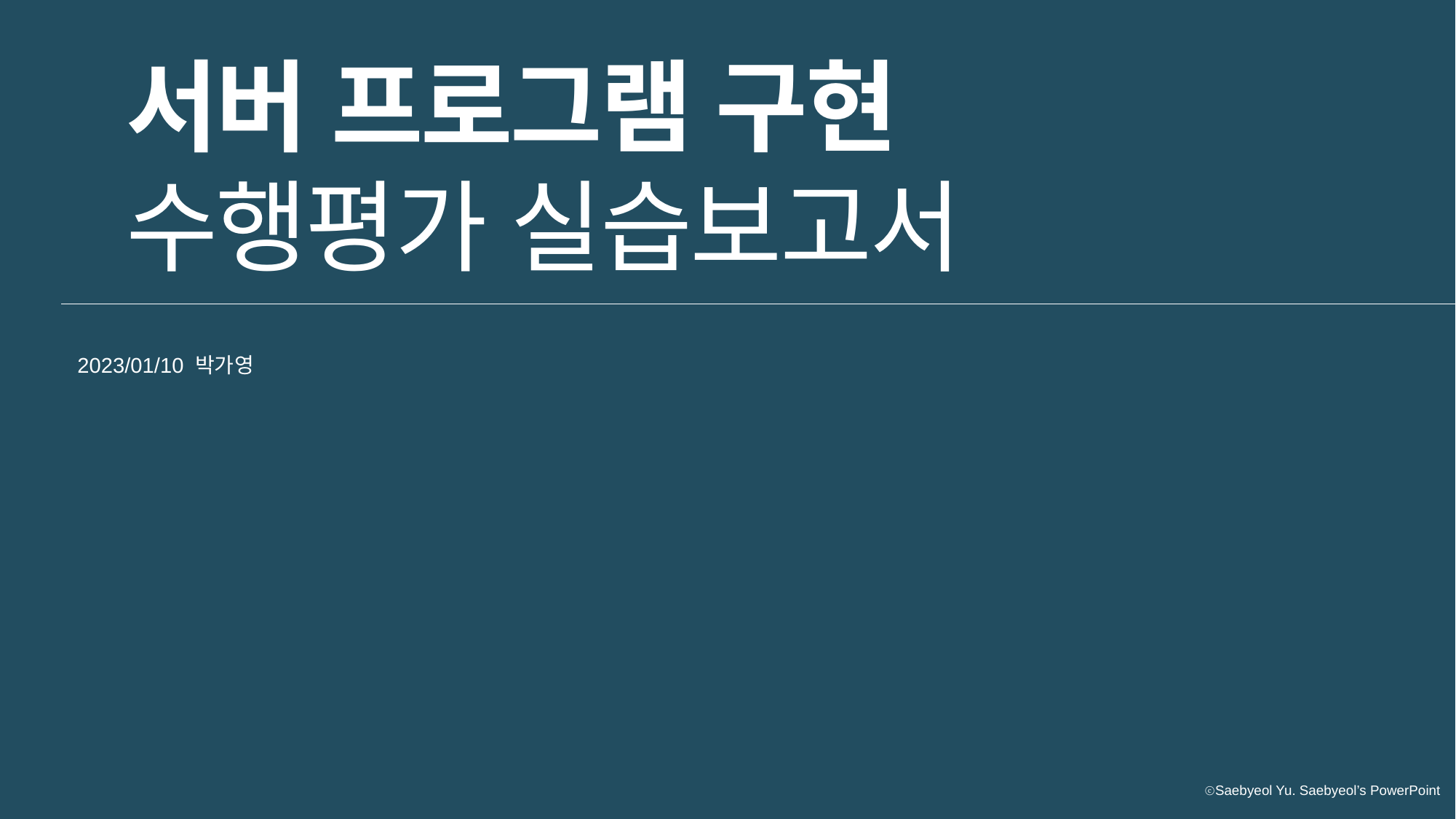

서버 프로그램 구현
수행평가 실습보고서
2023/01/10 박가영